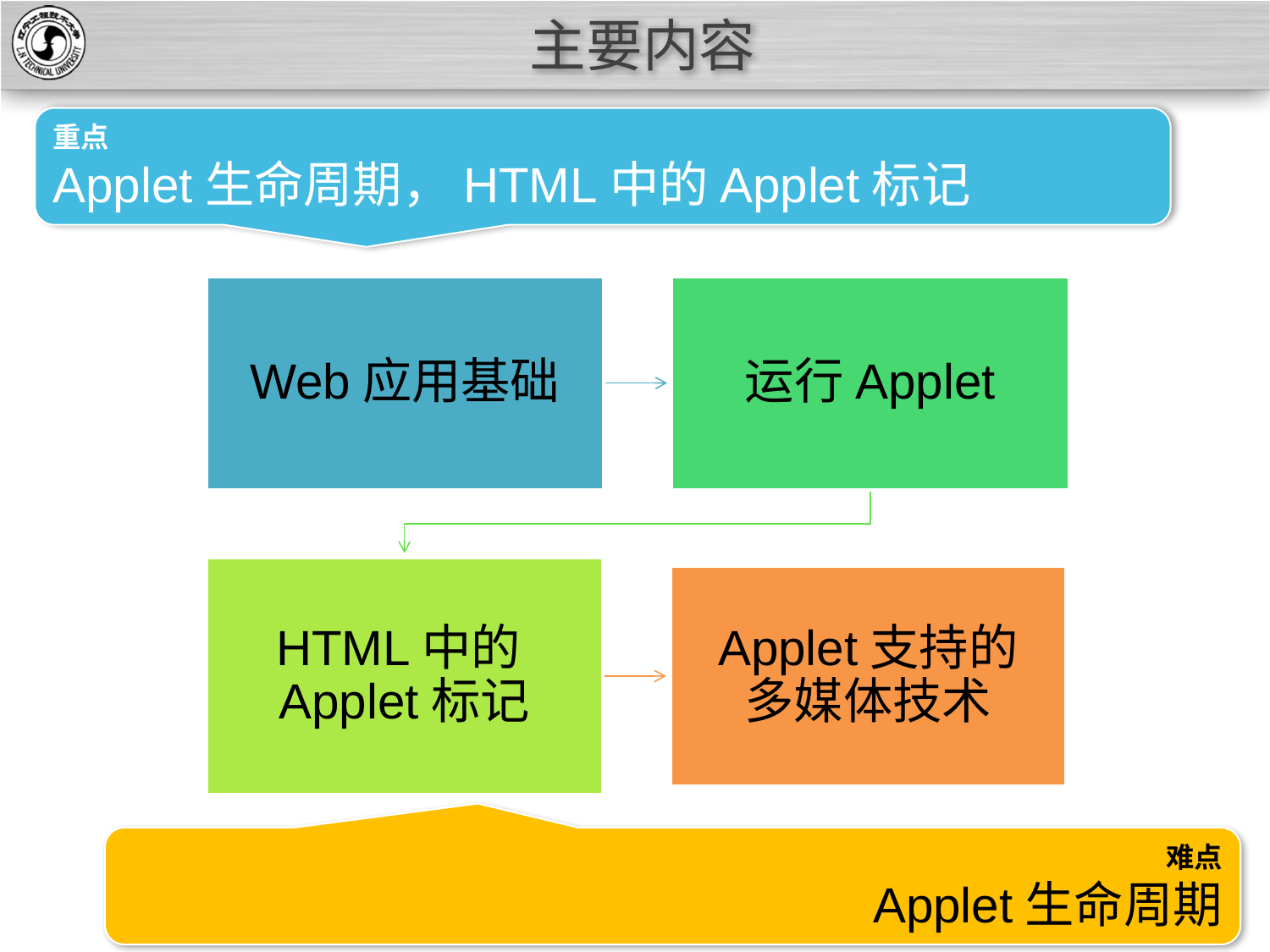

# 主要内容
重点
Applet生命周期，HTML中的Applet标记

Web应用基础

运行Applet

HTML中的Applet标记
Applet支持的多媒体技术
难点
Applet生命周期